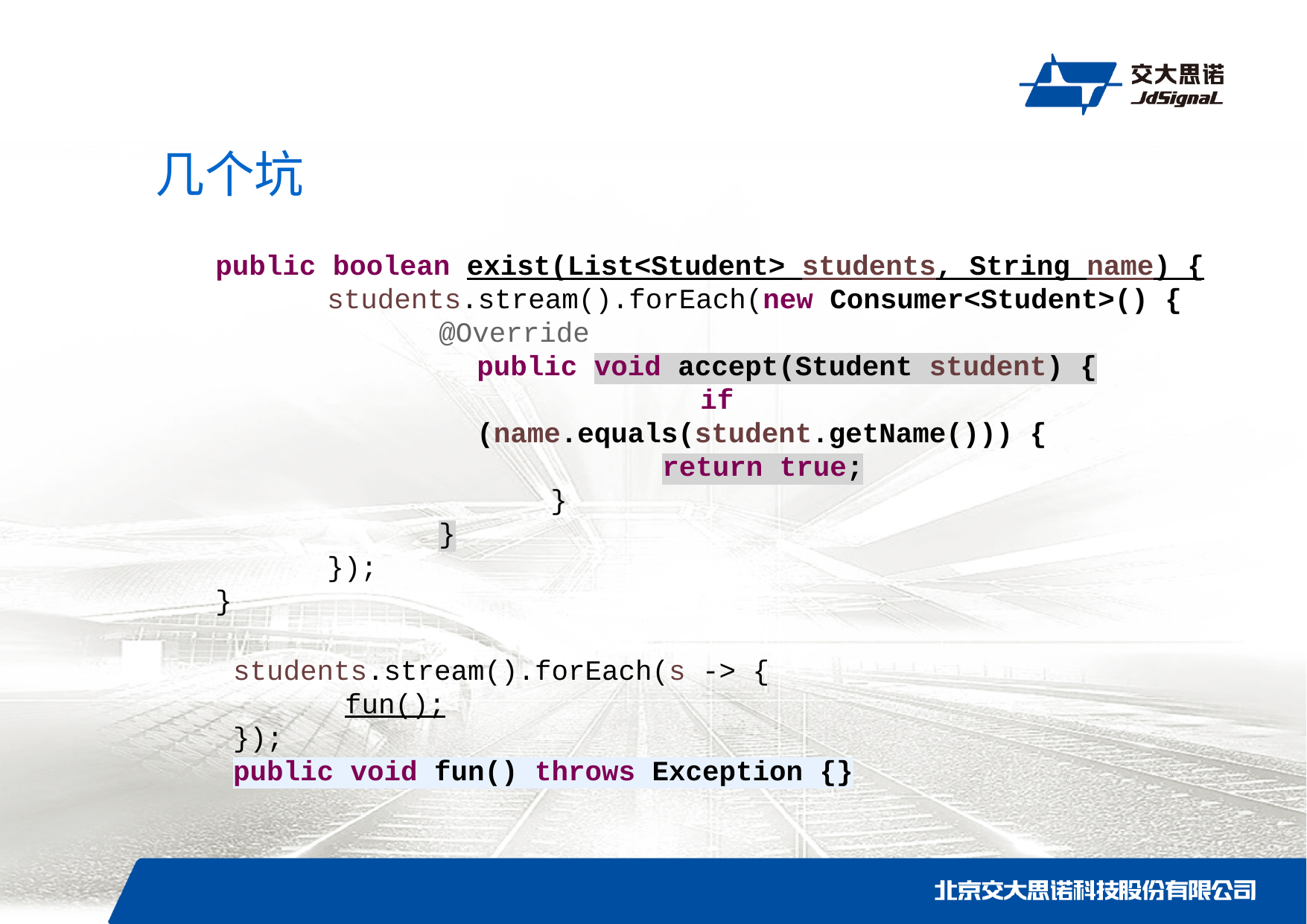

几个坑
public boolean exist(List<Student> students, String name) {
	students.stream().forEach(new Consumer<Student>() {
		@Override
public void accept(Student student) {
		if (name.equals(student.getName())) {
				return true;
			}
		}
	});
}
students.stream().forEach(s -> {
	fun();
});
public void fun() throws Exception {}